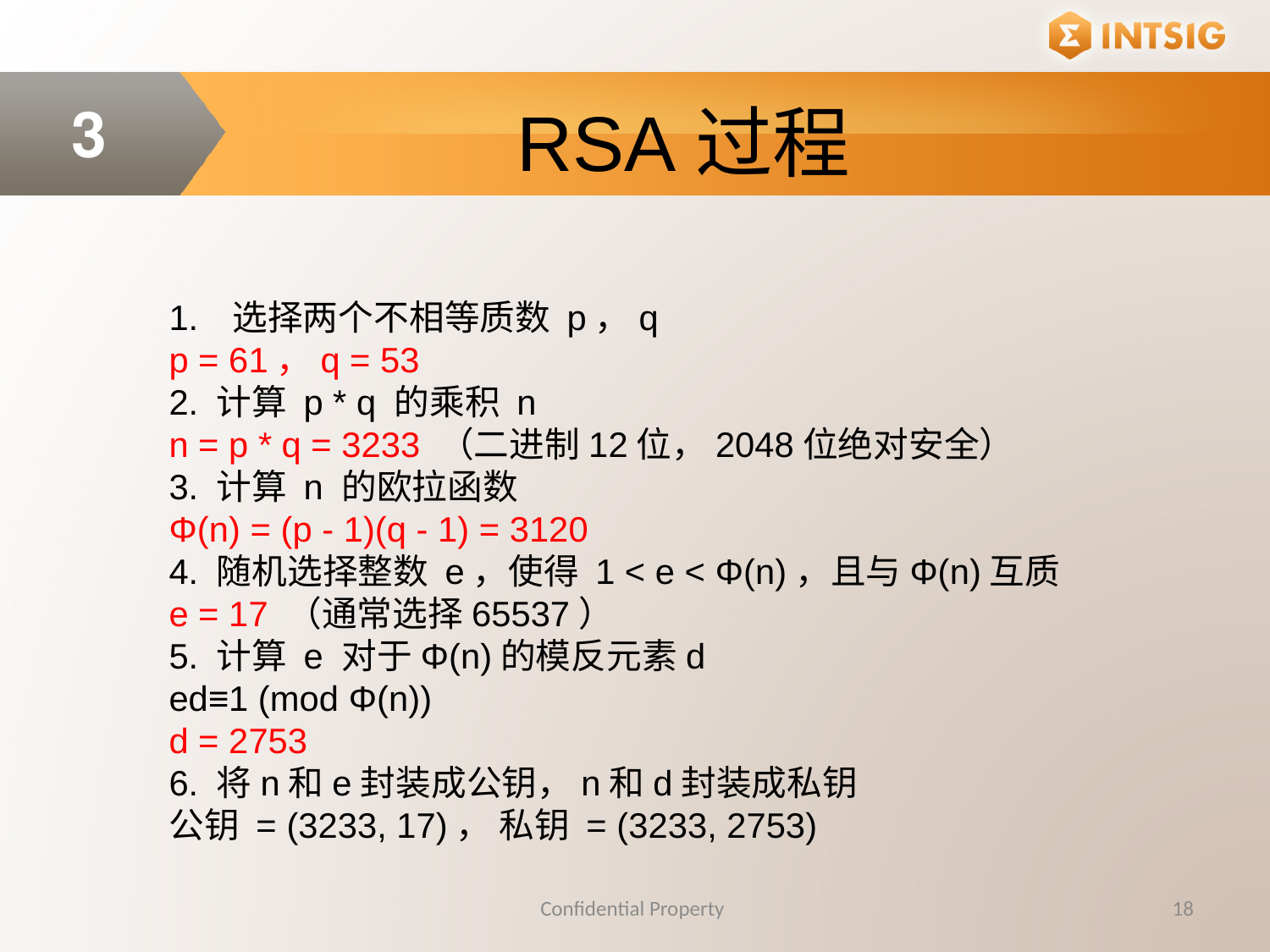

RSA过程
3
选择两个不相等质数 p，q
p = 61，q = 53
2. 计算 p * q 的乘积 n
n = p * q = 3233 （二进制12位，2048位绝对安全）
3. 计算 n 的欧拉函数
Φ(n) = (p - 1)(q - 1) = 3120
4. 随机选择整数 e，使得 1 < e < Φ(n)，且与Φ(n)互质
e = 17 （通常选择65537）
5. 计算 e 对于Φ(n)的模反元素d
ed≡1 (mod Φ(n))
d = 2753
6. 将n和e封装成公钥，n和d封装成私钥
公钥 = (3233, 17)， 私钥 = (3233, 2753)
Confidential Property
18